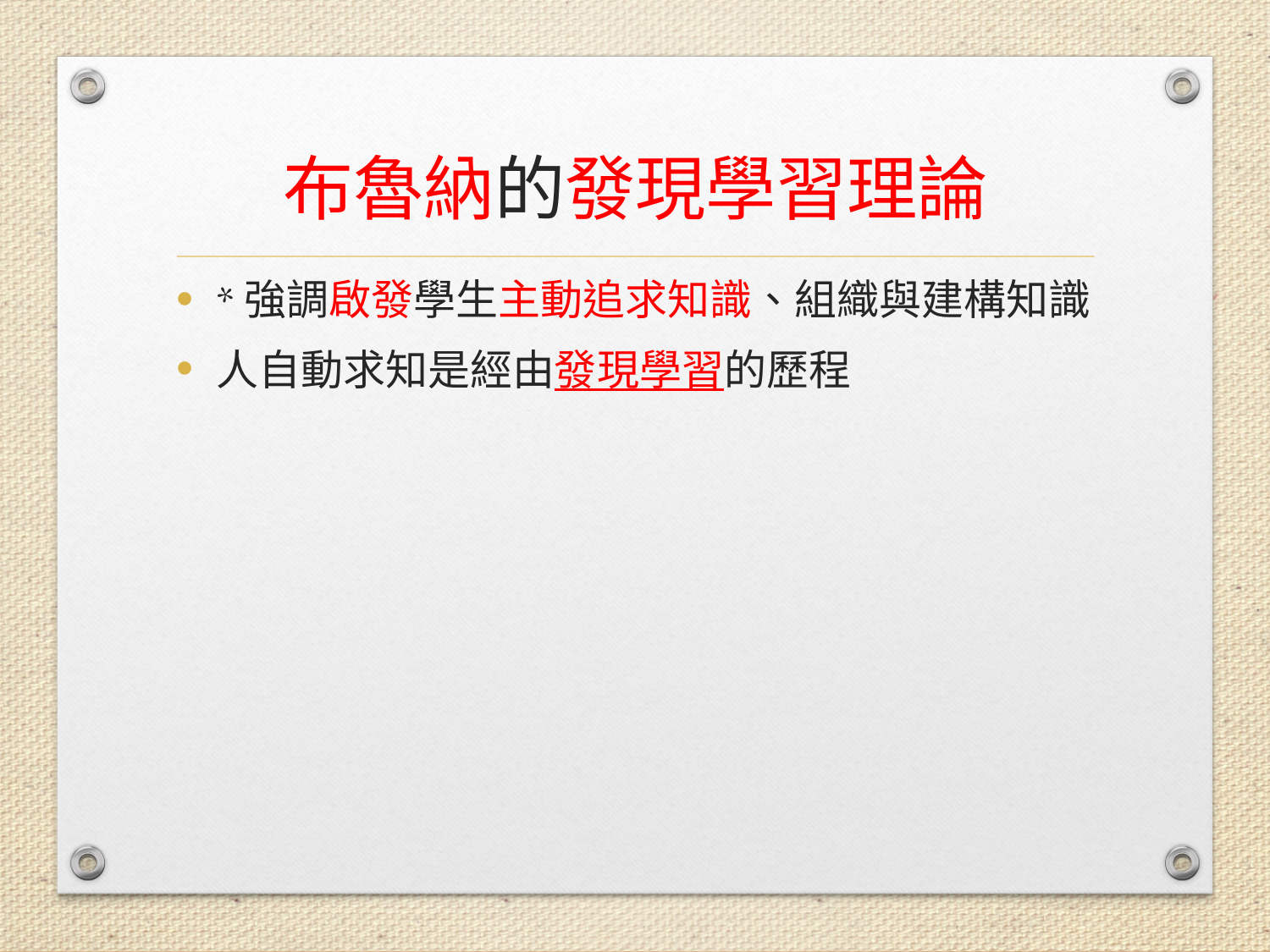

# 布魯納的發現學習理論
*強調啟發學生主動追求知識、組織與建構知識
人自動求知是經由發現學習的歷程